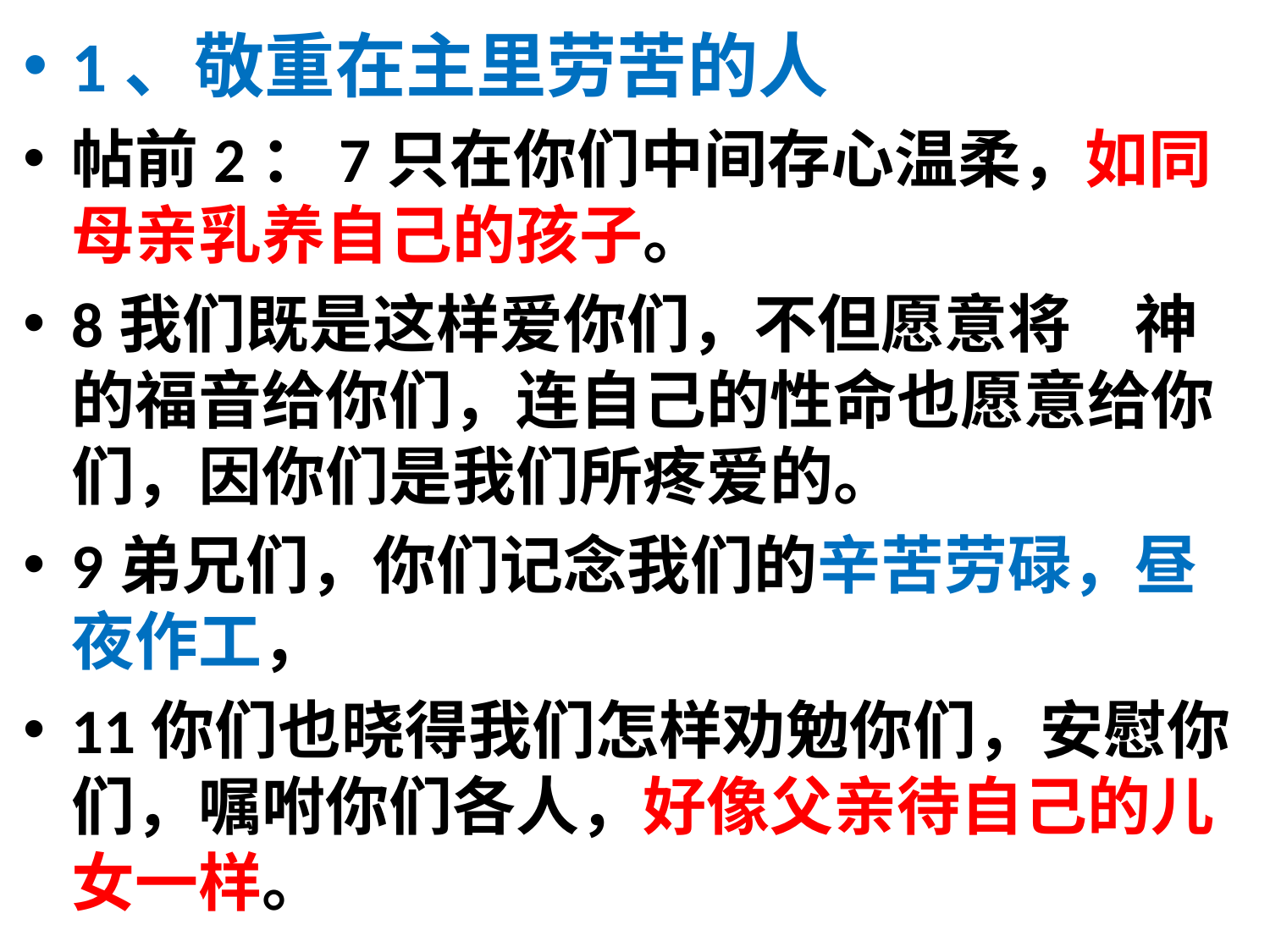

1、敬重在主里劳苦的人
帖前2：7只在你们中间存心温柔，如同母亲乳养自己的孩子。
8我们既是这样爱你们，不但愿意将　神的福音给你们，连自己的性命也愿意给你们，因你们是我们所疼爱的。
9弟兄们，你们记念我们的辛苦劳碌，昼夜作工，
11你们也晓得我们怎样劝勉你们，安慰你们，嘱咐你们各人，好像父亲待自己的儿女一样。